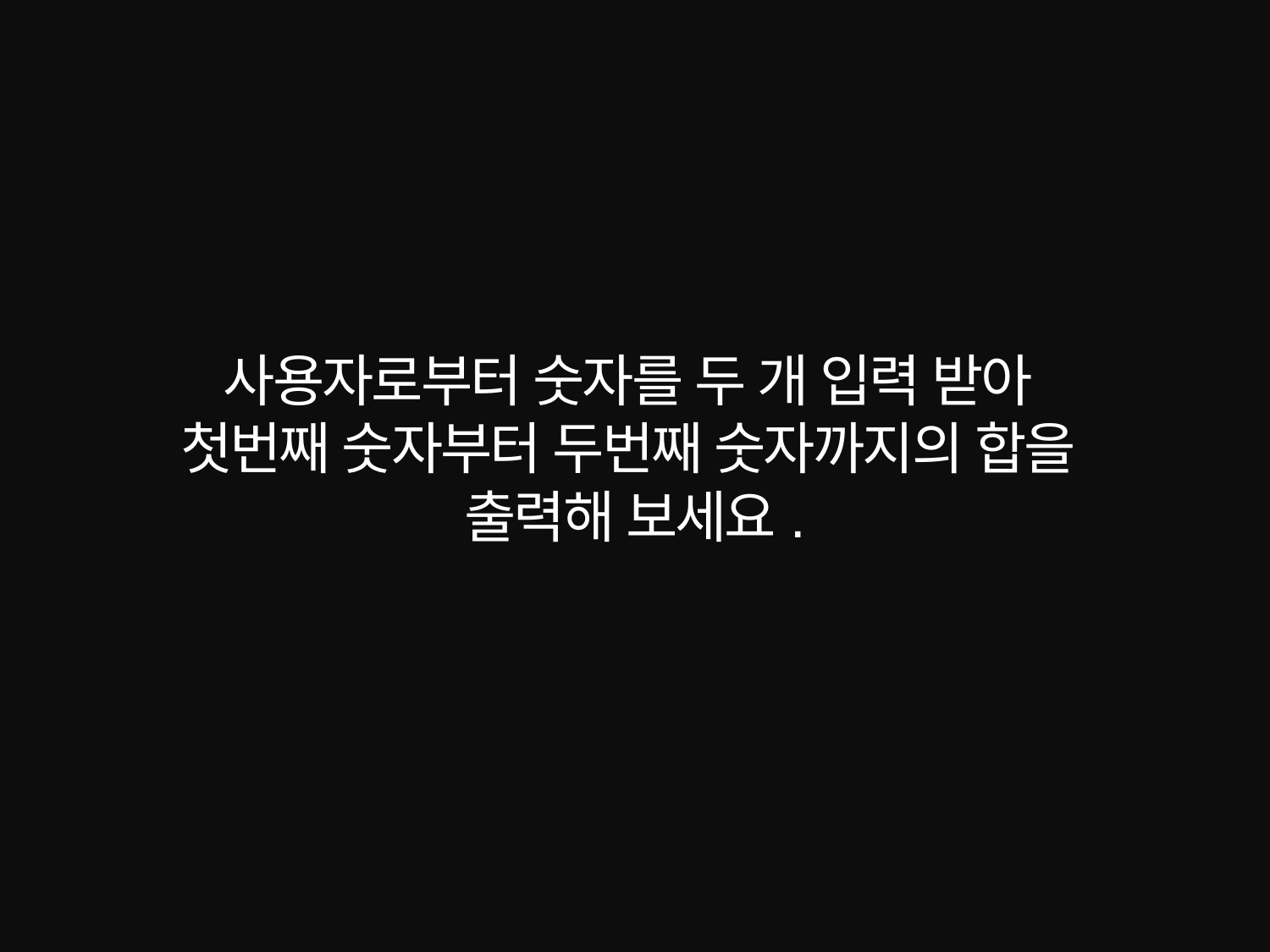

사용자로부터 숫자를 두 개 입력 받아
첫번째 숫자부터 두번째 숫자까지의 합을
출력해 보세요.